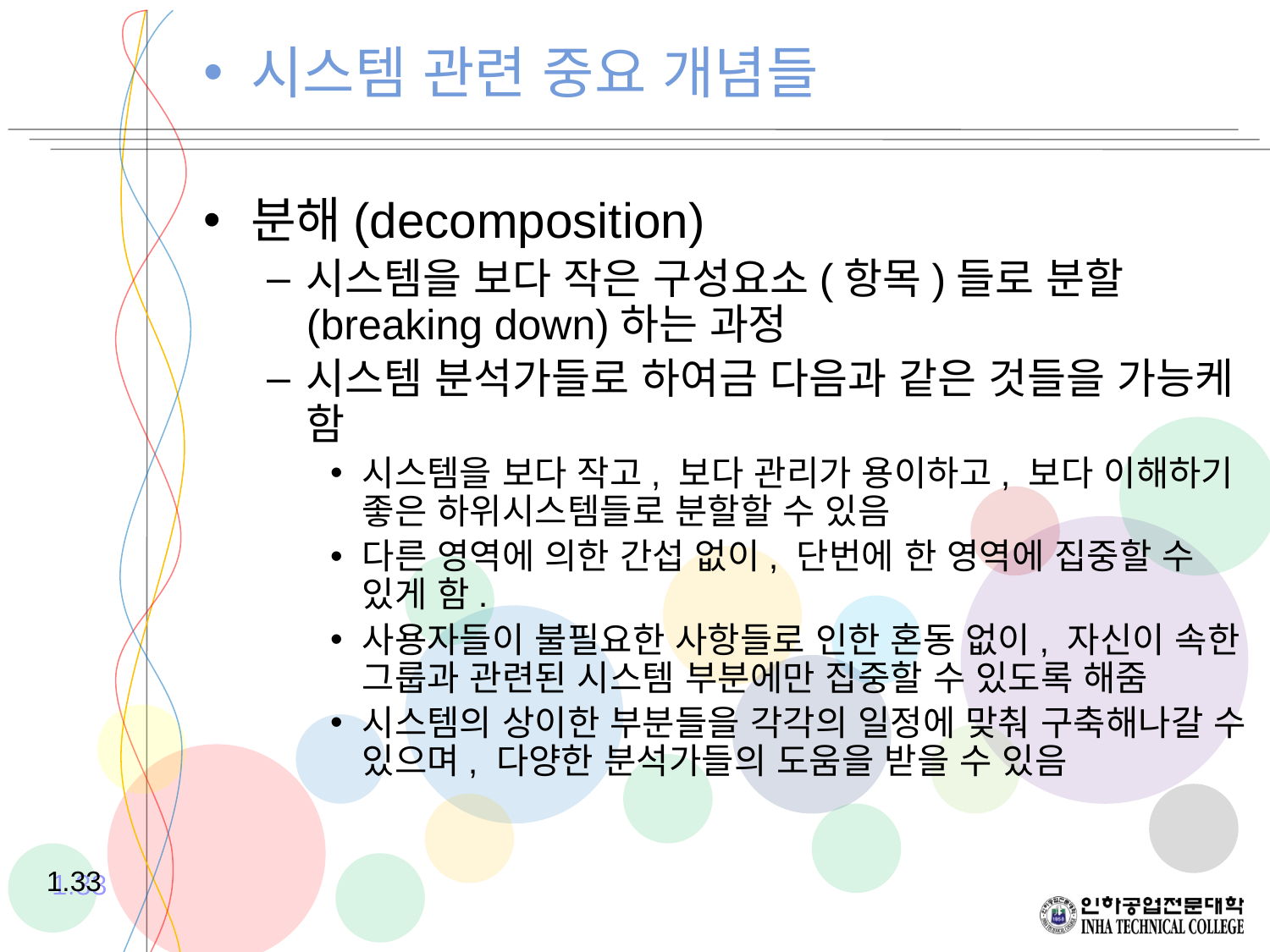

분해(decomposition)
시스템을 보다 작은 구성요소(항목)들로 분할(breaking down)하는 과정
시스템 분석가들로 하여금 다음과 같은 것들을 가능케 함
시스템을 보다 작고, 보다 관리가 용이하고, 보다 이해하기 좋은 하위시스템들로 분할할 수 있음
다른 영역에 의한 간섭 없이, 단번에 한 영역에 집중할 수 있게 함.
사용자들이 불필요한 사항들로 인한 혼동 없이, 자신이 속한 그룹과 관련된 시스템 부분에만 집중할 수 있도록 해줌
시스템의 상이한 부분들을 각각의 일정에 맞춰 구축해나갈 수 있으며, 다양한 분석가들의 도움을 받을 수 있음
시스템 관련 중요 개념들
1.33